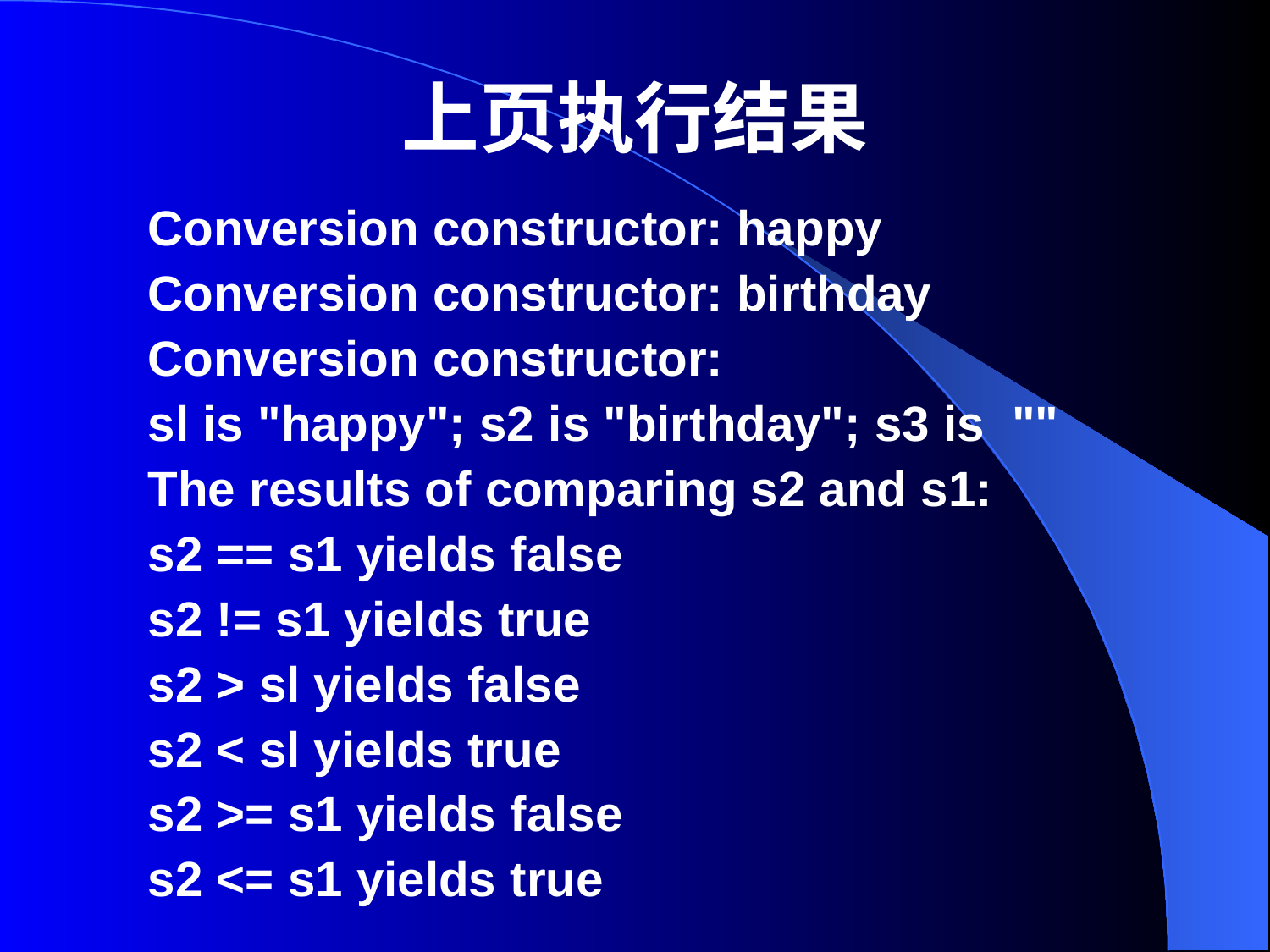

# 上页执行结果
Conversion constructor: happy
Conversion constructor: birthday
Conversion constructor:
sl is "happy"; s2 is "birthday"; s3 is  ""
The results of comparing s2 and s1:
s2 == s1 yields false
s2 != s1 yields true
s2 > sl yields false
s2 < sl yields true
s2 >= s1 yields false
s2 <= s1 yields true